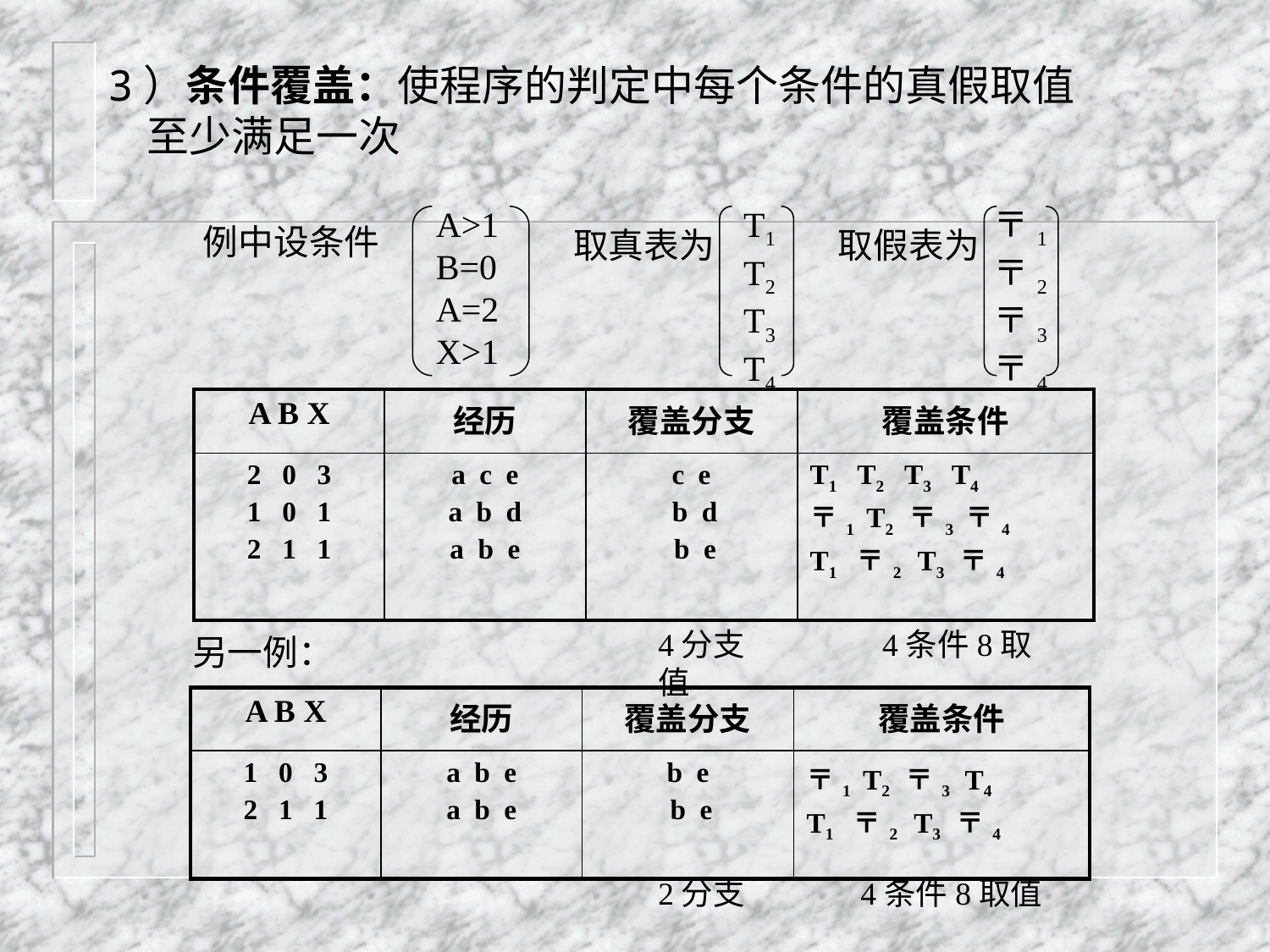

3）条件覆盖：使程序的判定中每个条件的真假取值
   至少满足一次
A>1
B=0
A=2
X>1
T1
T2
T3
T4
〒1
〒2
〒3
〒4

例中设条件
取真表为
取假表为
| A B X | 经历 | 覆盖分支 | 覆盖条件 |
| --- | --- | --- | --- |
| 2 0 3 1 0 1 2 1 1 | a c e a b d a b e | c e b d b e | T1 T2 T3 T4 〒1 T2 〒3 〒4 T1 〒2 T3 〒4 |
4分支                  4条件8取值
另一例：
| A B X | 经历 | 覆盖分支 | 覆盖条件 |
| --- | --- | --- | --- |
| 1 0 3 2 1 1 | a b e a b e | b e b e | 〒1 T2 〒3 T4 T1 〒2 T3 〒4 |
2分支               4条件8取值